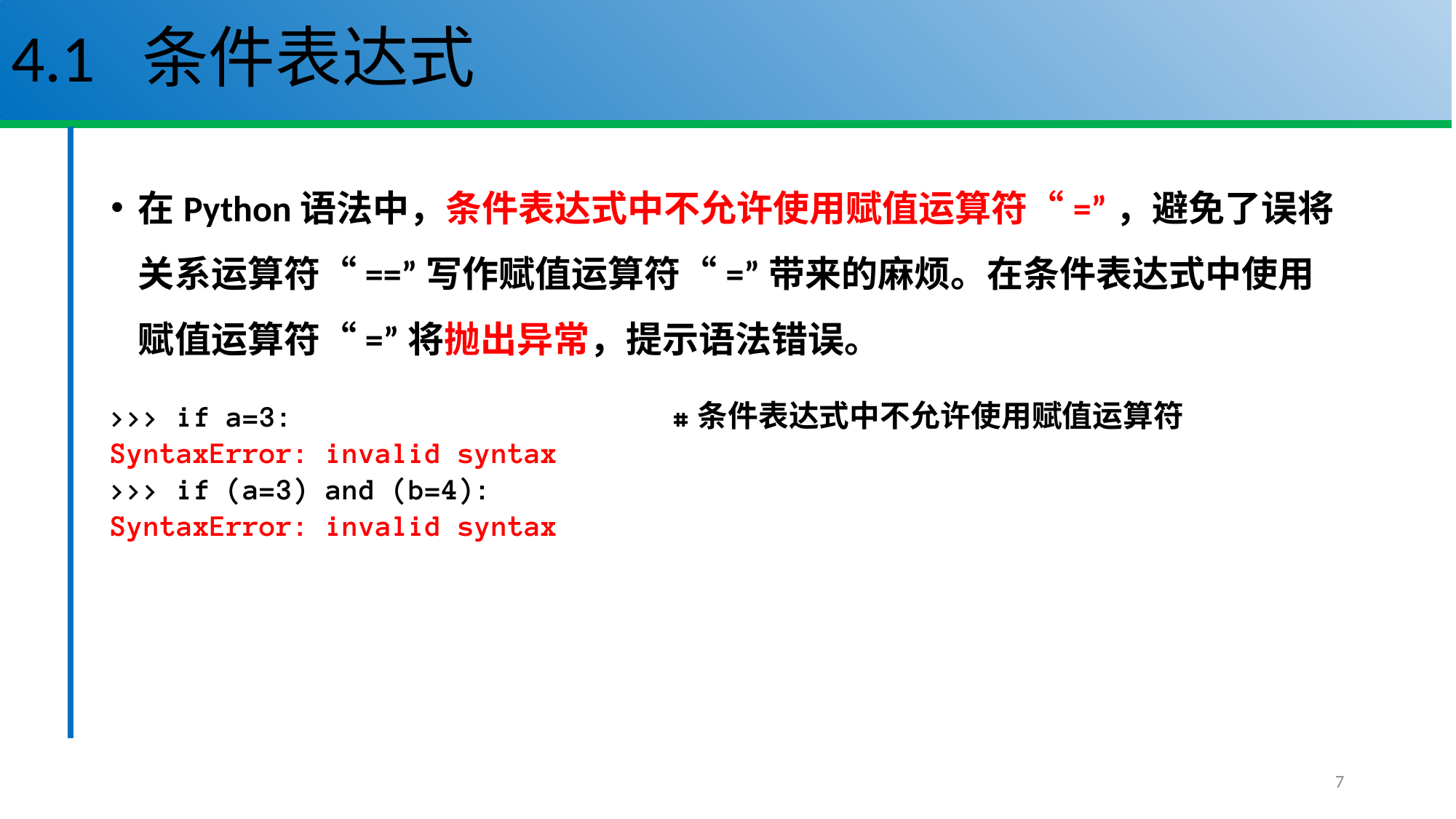

# 4.1  条件表达式
在Python语法中，条件表达式中不允许使用赋值运算符“=”，避免了误将关系运算符“==”写作赋值运算符“=”带来的麻烦。在条件表达式中使用赋值运算符“=”将抛出异常，提示语法错误。

>>> if a=3:                       #条件表达式中不允许使用赋值运算符
SyntaxError: invalid syntax
>>> if (a=3) and (b=4):
SyntaxError: invalid syntax
7